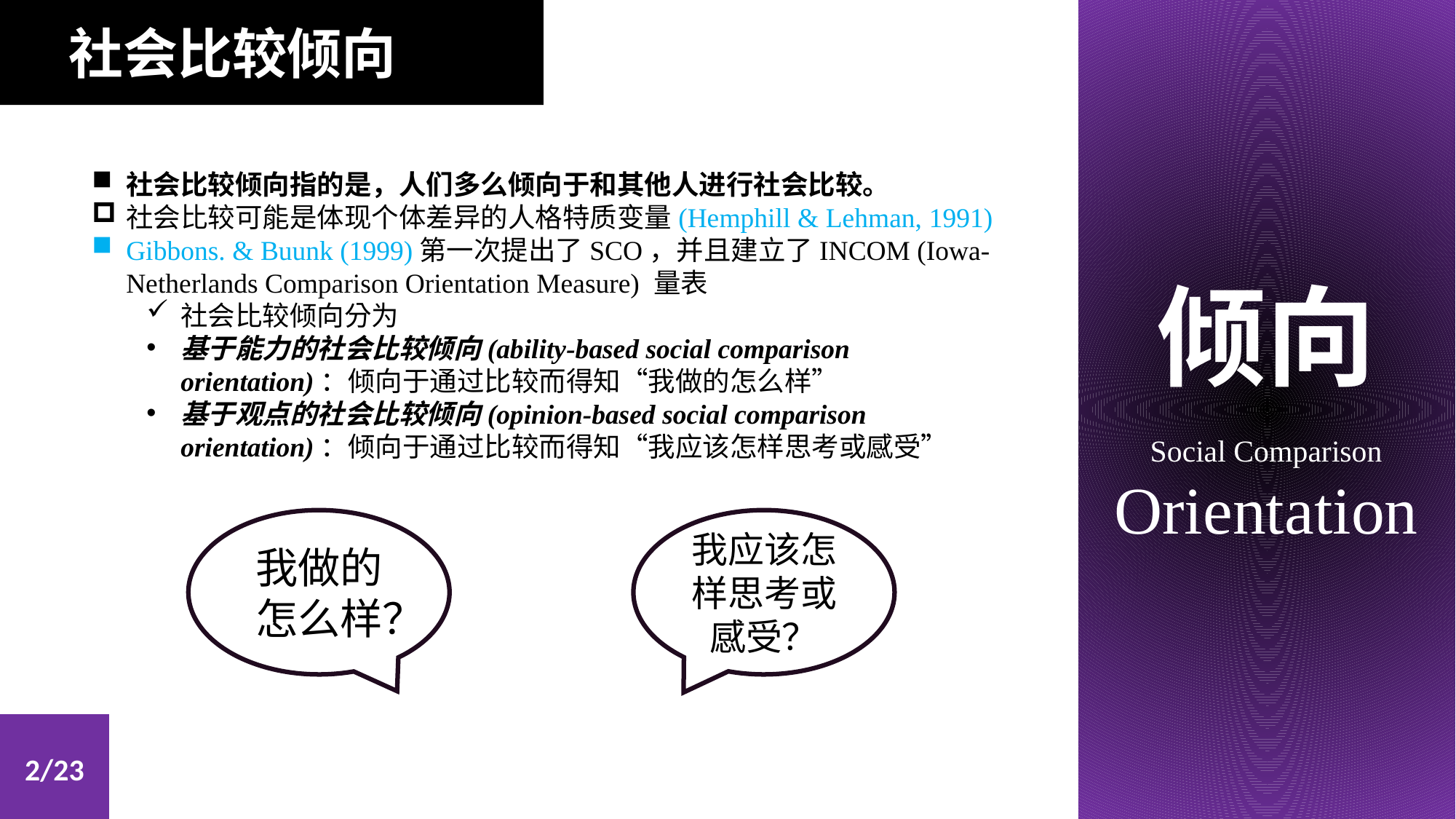

社会比较倾向
社会比较倾向指的是，人们多么倾向于和其他人进行社会比较。
社会比较可能是体现个体差异的人格特质变量(Hemphill & Lehman, 1991)
Gibbons. & Buunk (1999)第一次提出了SCO，并且建立了INCOM (Iowa-Netherlands Comparison Orientation Measure) 量表
社会比较倾向分为
基于能力的社会比较倾向(ability-based social comparison orientation)：倾向于通过比较而得知“我做的怎么样”
基于观点的社会比较倾向(opinion-based social comparison orientation)：倾向于通过比较而得知“我应该怎样思考或感受”
倾向
Social Comparison
Orientation

我应该怎样思考或感受？
我做的怎么样？

2/23